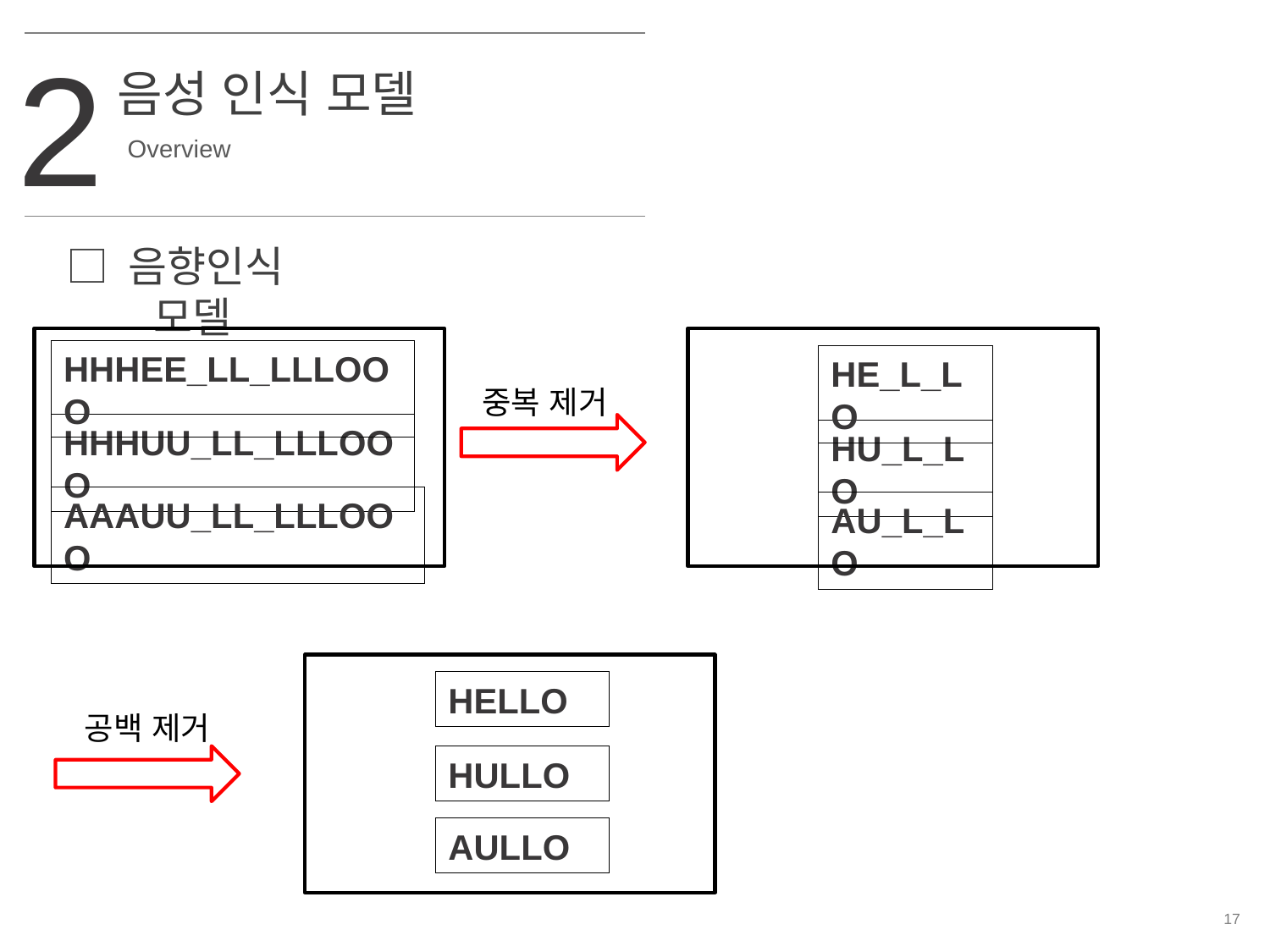

2
음성 인식 모델
Overview
□ 음향인식 모델

HHHEE_LL_LLLOOO
HHHUU_LL_LLLOOO
AAAUU_LL_LLLOOO

HE_L_LO
HU_L_LO
AU_L_LO
중복 제거

HELLO
HULLO
AULLO
공백 제거